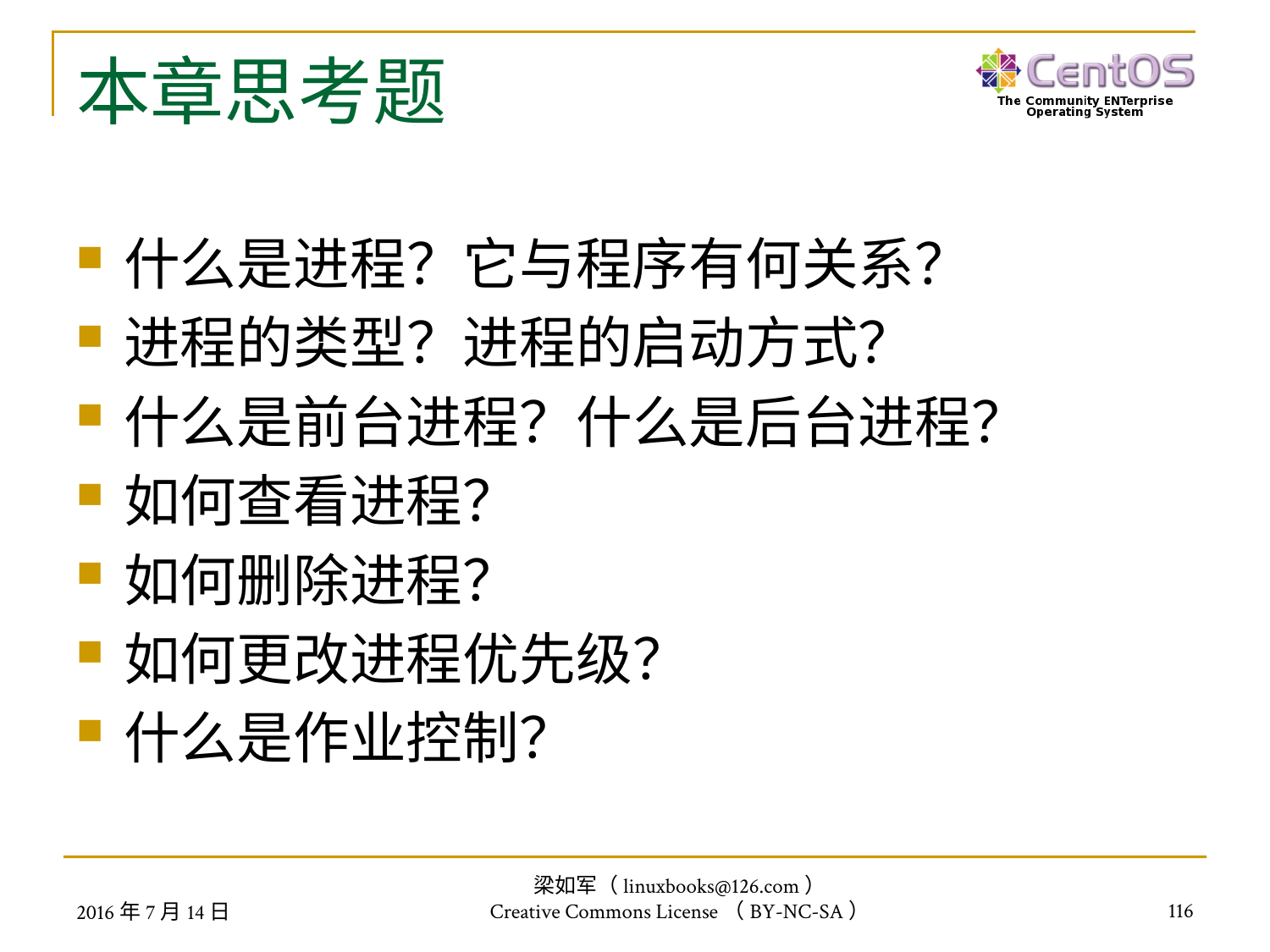

# 本章思考题
什么是进程？它与程序有何关系？
进程的类型？进程的启动方式？
什么是前台进程？什么是后台进程？
如何查看进程？
如何删除进程？
如何更改进程优先级？
什么是作业控制？

梁如军（linuxbooks@126.com）
Creative Commons License（BY-NC-SA）
2016年7月14日
116